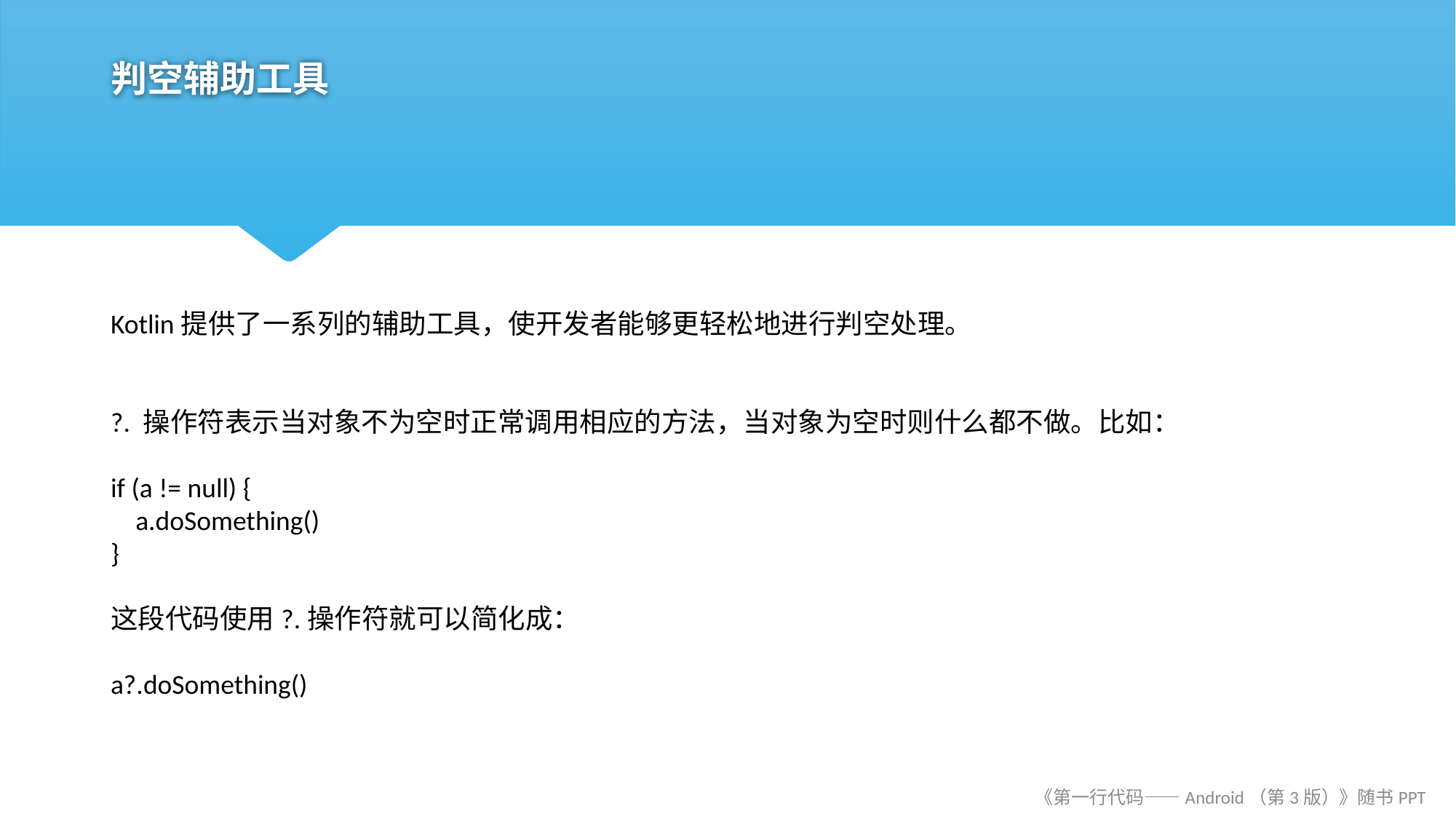

# 判空辅助工具
Kotlin提供了一系列的辅助工具，使开发者能够更轻松地进行判空处理。

?. 操作符表示当对象不为空时正常调用相应的方法，当对象为空时则什么都不做。比如：

if (a != null) {
    a.doSomething()
}

这段代码使用?.操作符就可以简化成：

a?.doSomething()